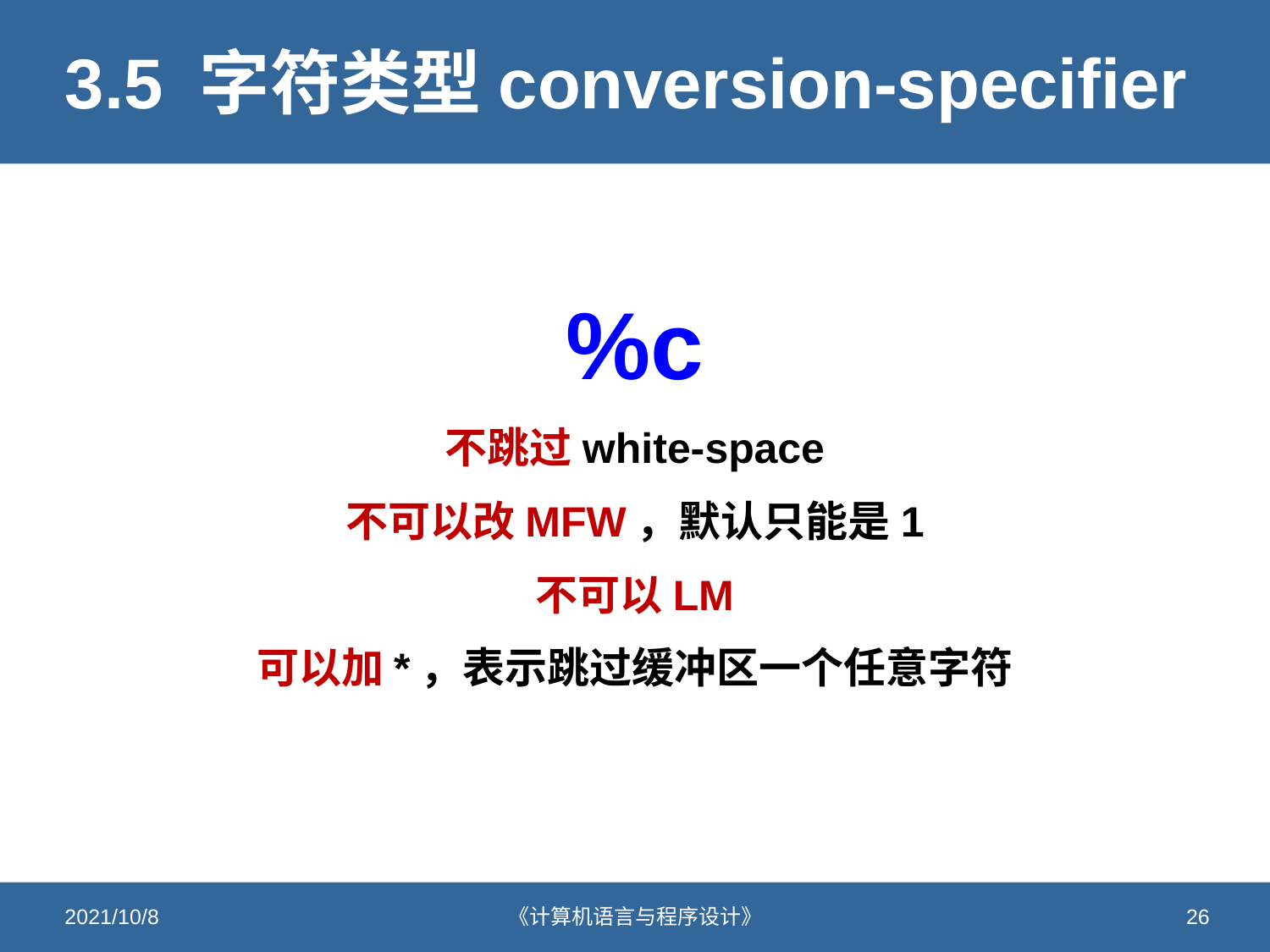

# 3.5 字符类型conversion-specifier
%c
不跳过white-space
不可以改MFW，默认只能是1
不可以LM
可以加*，表示跳过缓冲区一个任意字符

2021/10/8
《计算机语言与程序设计》
26